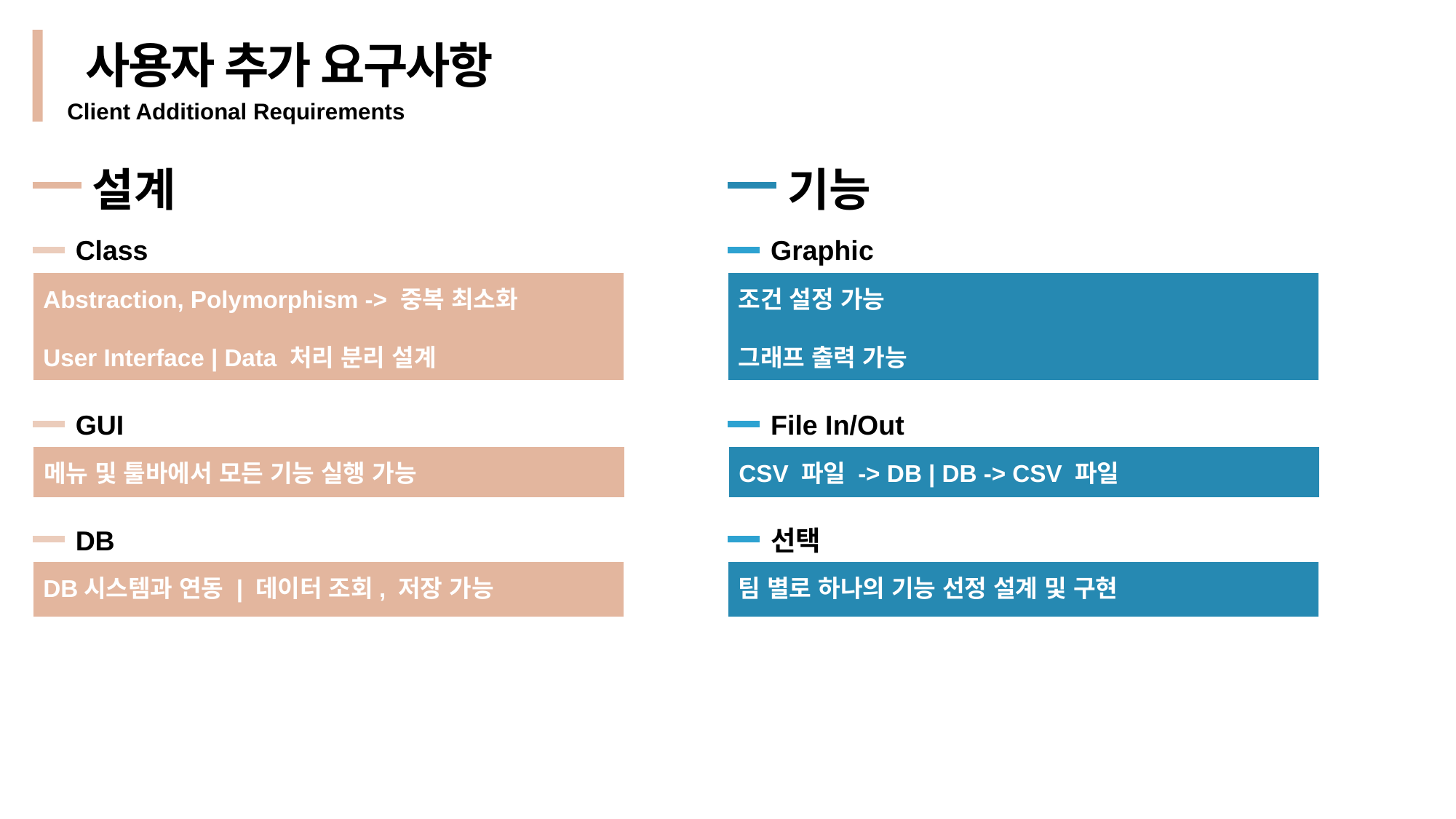

사용자 추가 요구사항
Client Additional Requirements
설계
기능
Class
Graphic

Abstraction, Polymorphism -> 중복 최소화

User Interface | Data 처리 분리 설계
조건 설정 가능

그래프 출력 가능

GUI
File In/Out

메뉴 및 툴바에서 모든 기능 실행 가능
CSV 파일 -> DB | DB -> CSV 파일

DB
선택

DB시스템과 연동 | 데이터 조회, 저장 가능
팀 별로 하나의 기능 선정 설계 및 구현